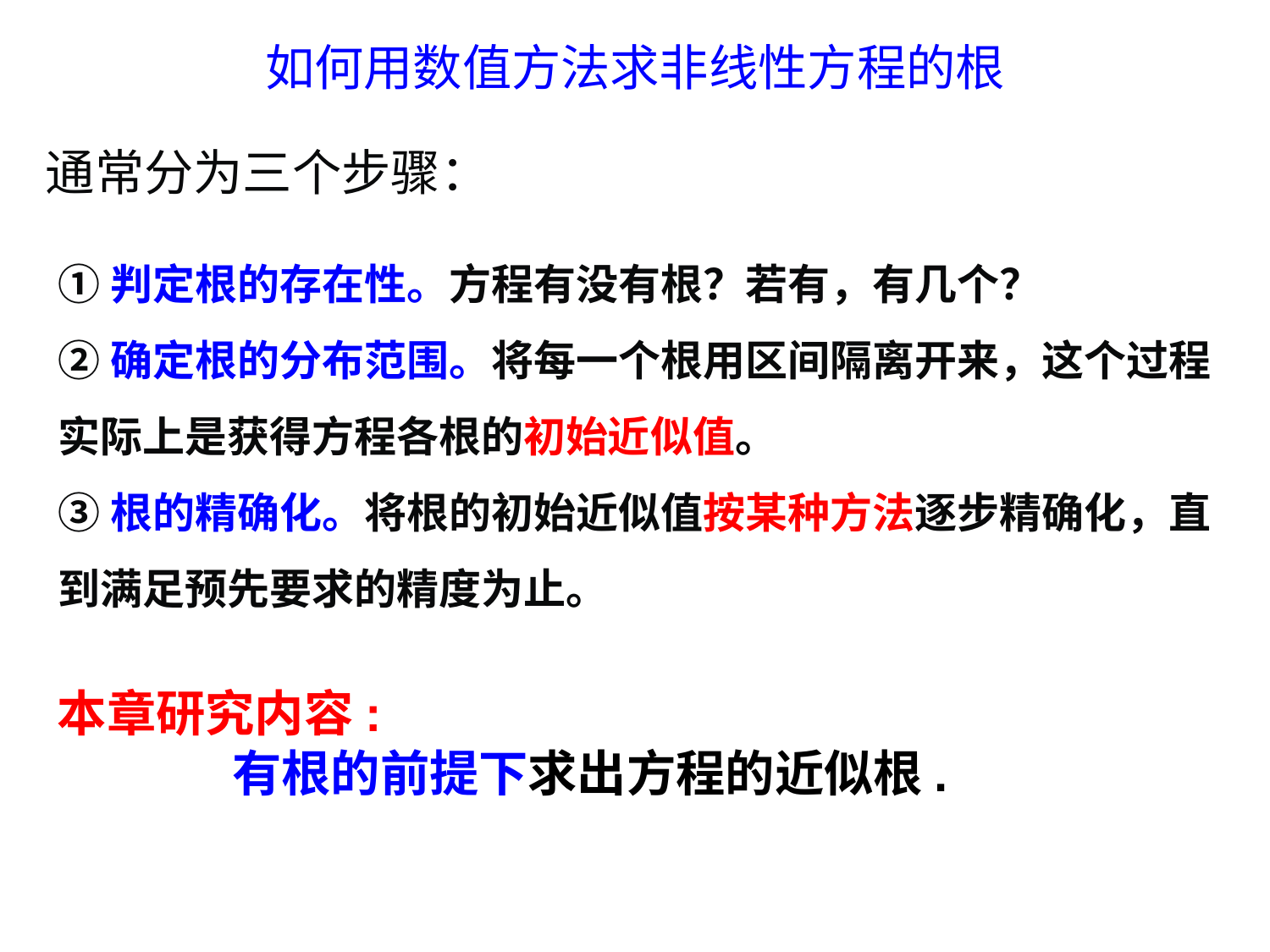

# 如何用数值方法求非线性方程的根
通常分为三个步骤：
①判定根的存在性。方程有没有根？若有，有几个？
②确定根的分布范围。将每一个根用区间隔离开来，这个过程实际上是获得方程各根的初始近似值。
③根的精确化。将根的初始近似值按某种方法逐步精确化，直到满足预先要求的精度为止。
本章研究内容:在
有根的前提下求出方程的近似根.